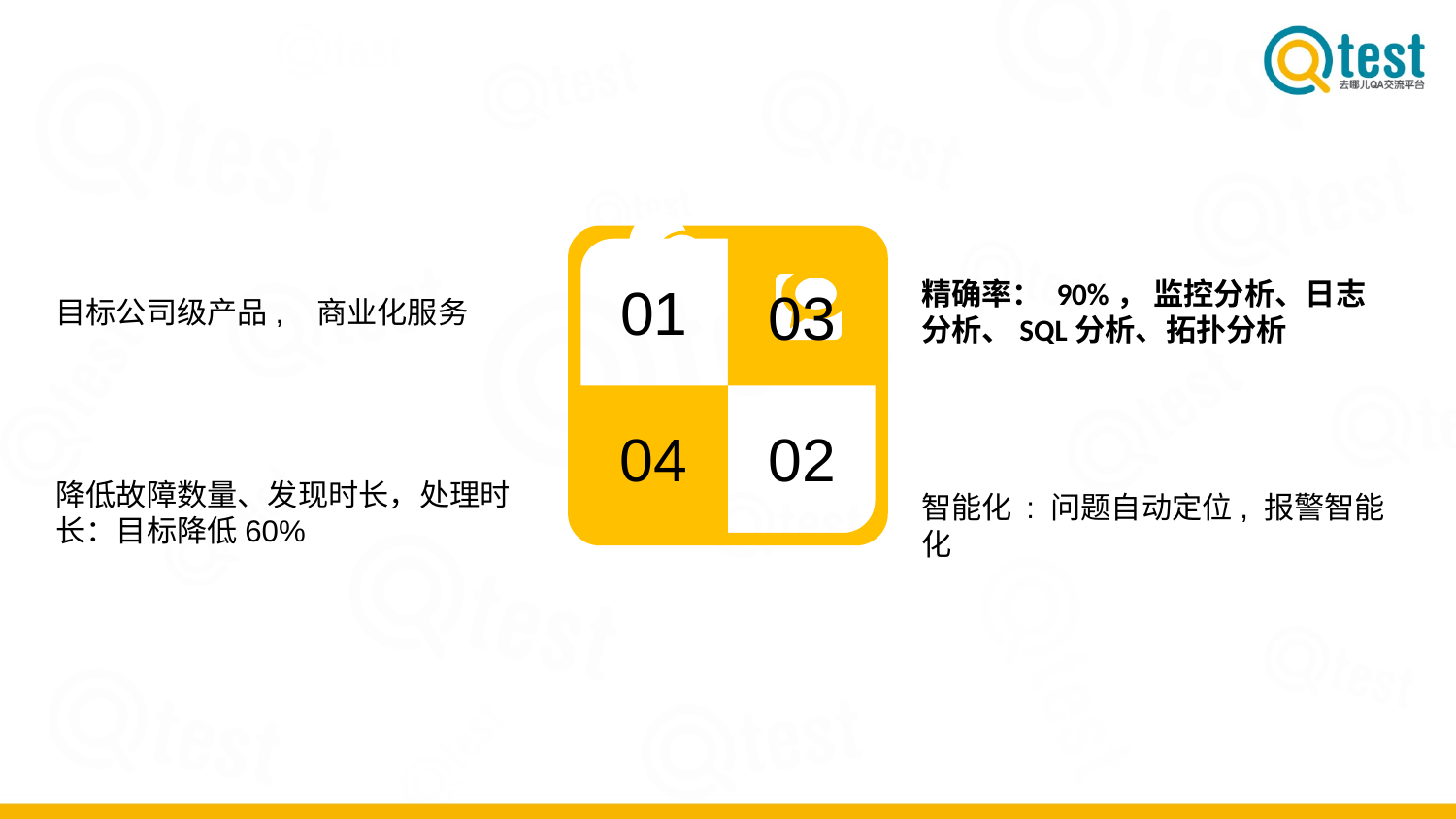

精确率： 90%， 监控分析、日志分析、SQL分析、拓扑分析
01
03

目标公司级产品,   商业化服务
02
04
降低故障数量、发现时长，处理时长：目标降低60%
智能化 : 问题自动定位, 报警智能化